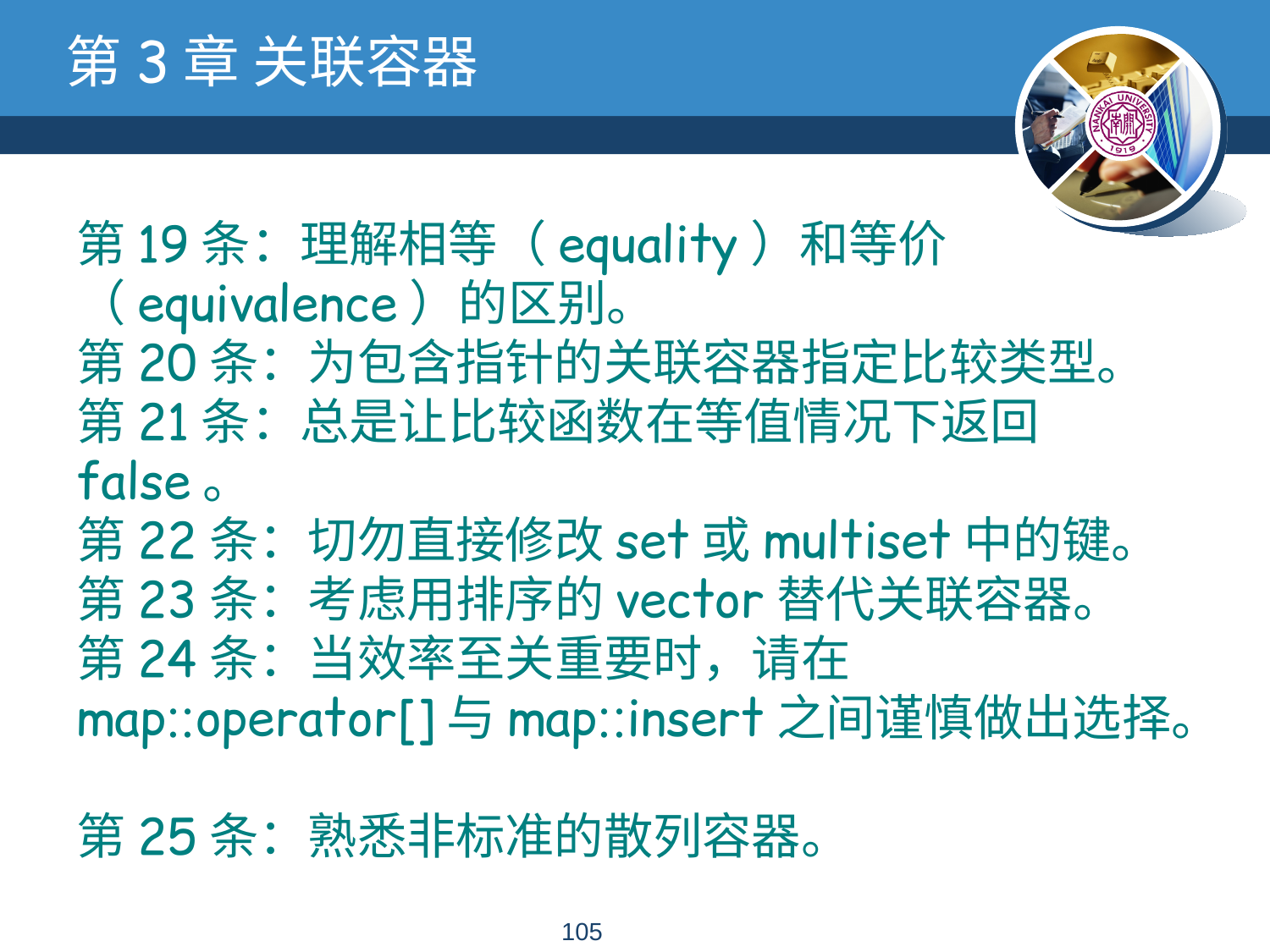

# 第3章 关联容器
第19条：理解相等（equality）和等价（equivalence）的区别。
第20条：为包含指针的关联容器指定比较类型。
第21条：总是让比较函数在等值情况下返回false。
第22条：切勿直接修改set或multiset中的键。
第23条：考虑用排序的vector替代关联容器。
第24条：当效率至关重要时，请在map::operator[]与map::insert之间谨慎做出选择。
第25条：熟悉非标准的散列容器。
105